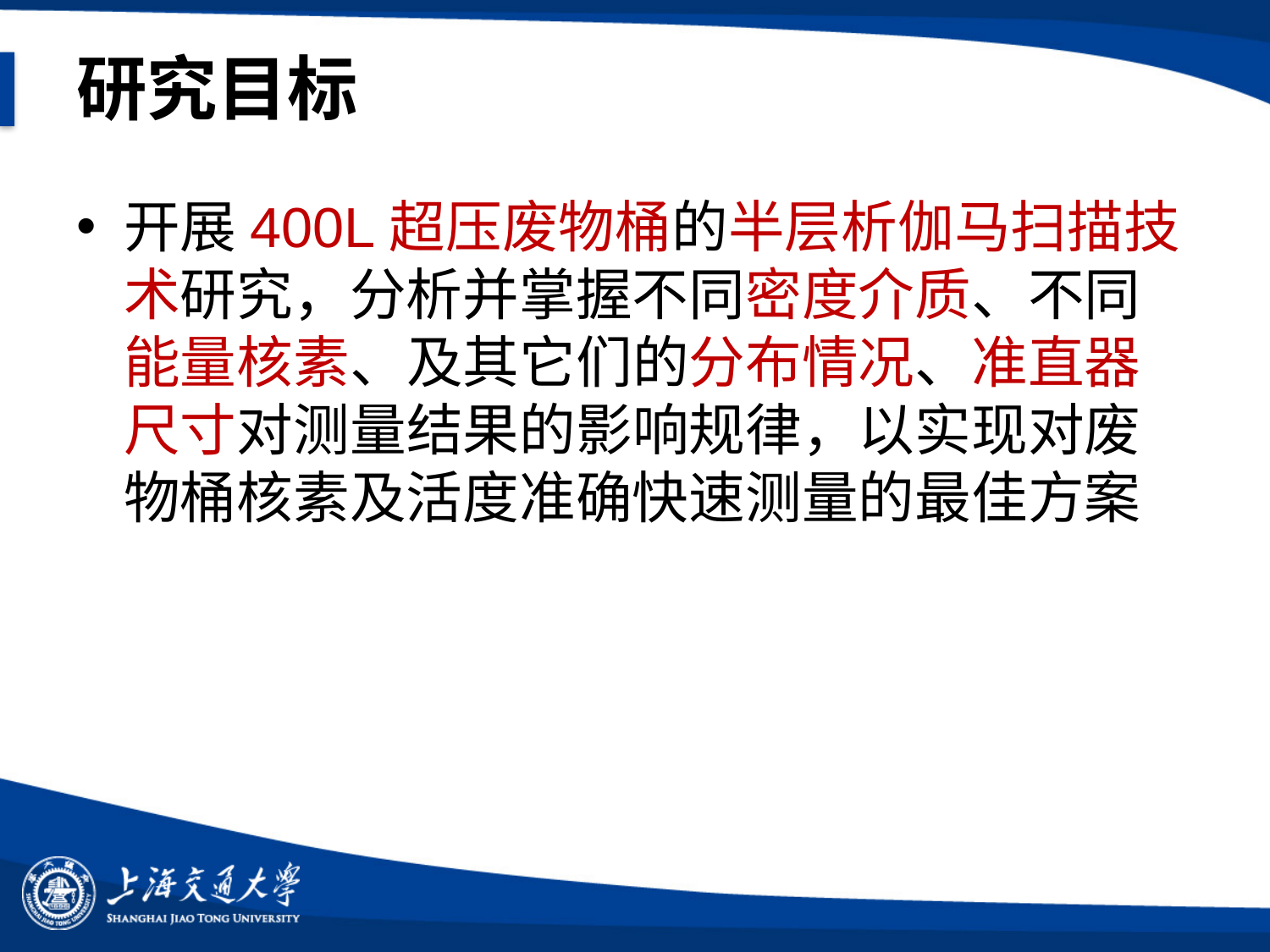

# 研究目标
开展400L超压废物桶的半层析伽马扫描技术研究，分析并掌握不同密度介质、不同能量核素、及其它们的分布情况、准直器尺寸对测量结果的影响规律，以实现对废物桶核素及活度准确快速测量的最佳方案